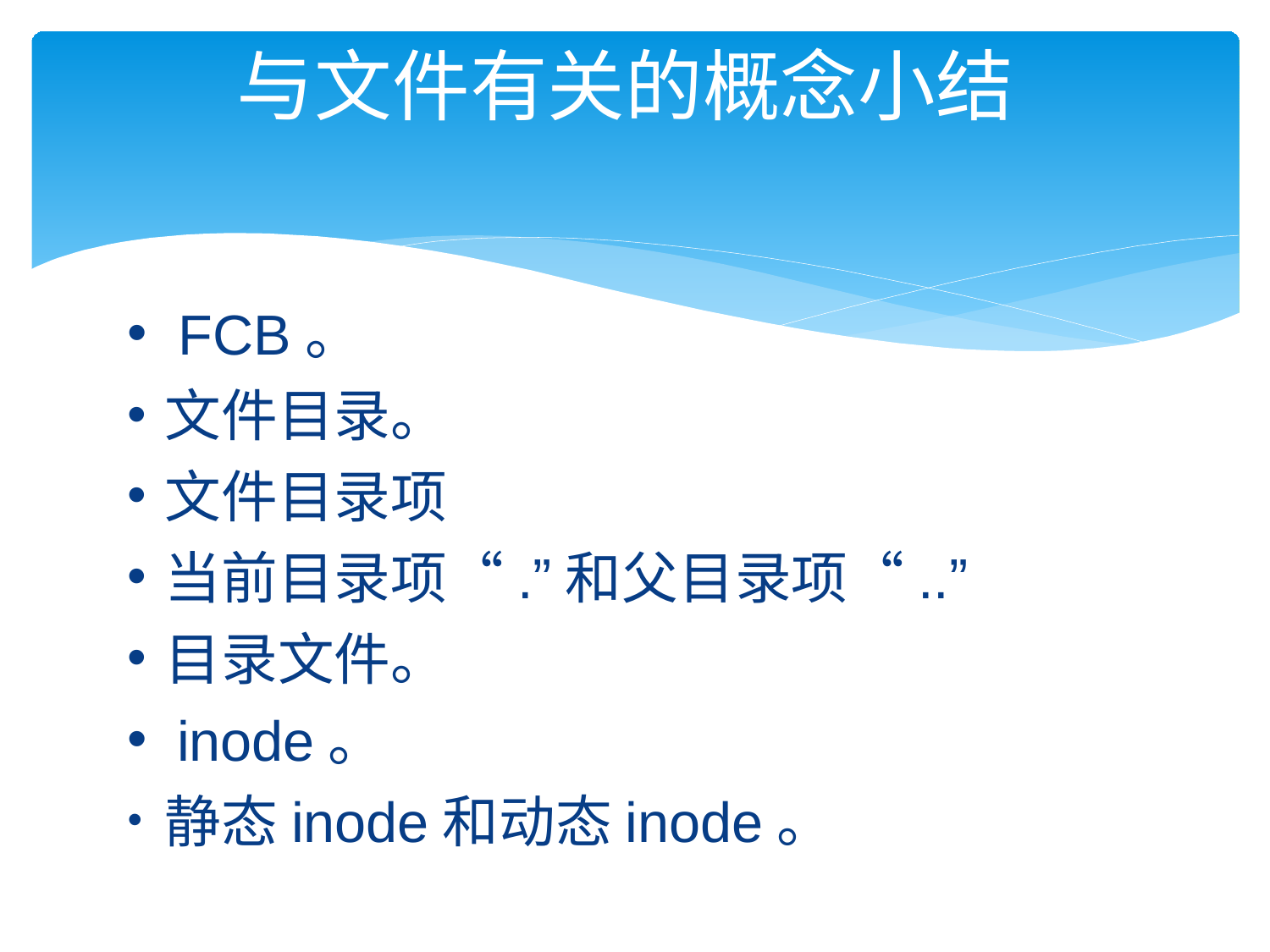

# 与文件有关的概念小结
FCB。
文件目录。
文件目录项
当前目录项“.”和父目录项“..”
目录文件。
inode。
静态inode和动态inode。